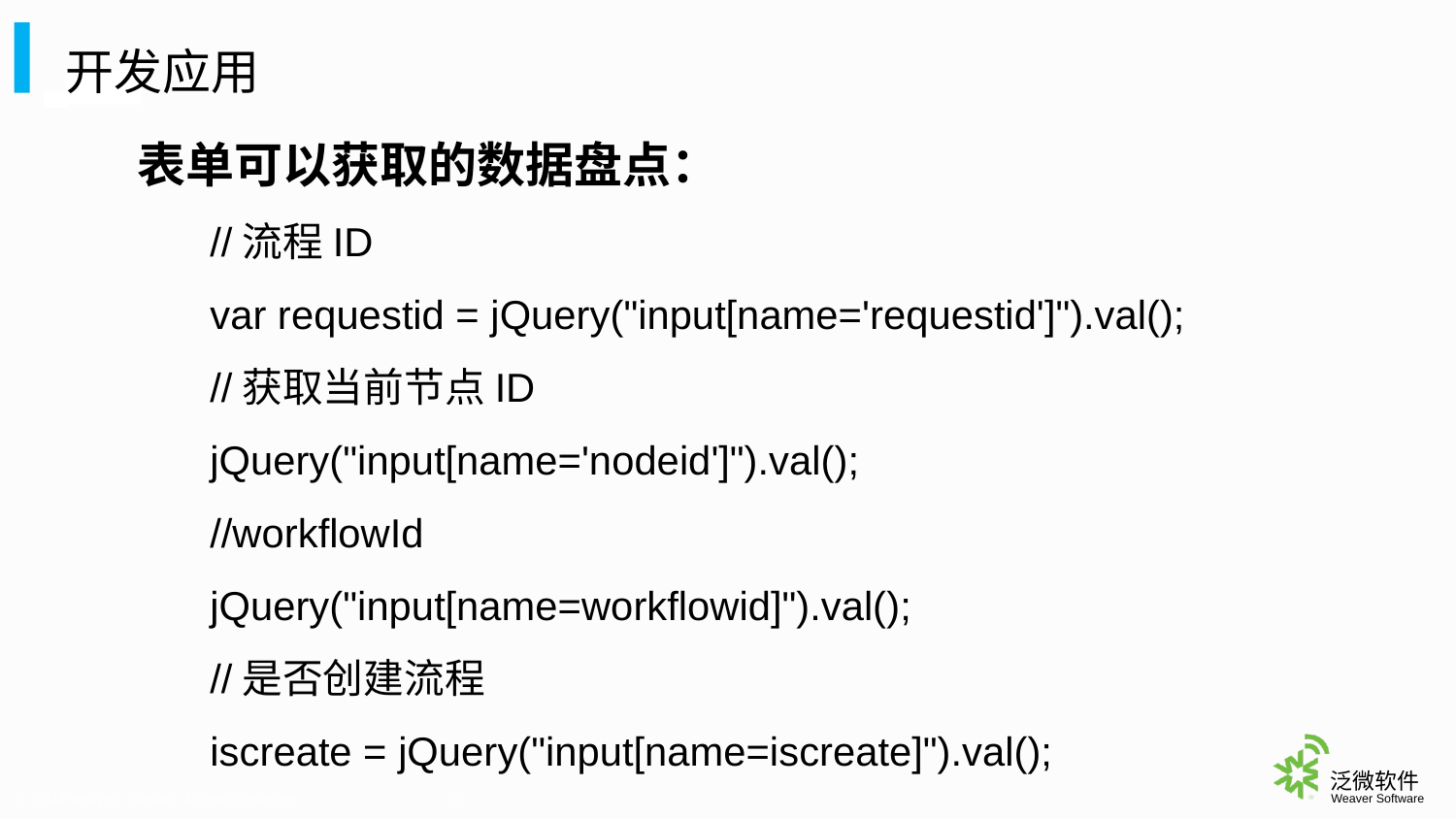

开发应用
表单可以获取的数据盘点：
//流程ID
var requestid = jQuery("input[name='requestid']").val();
//获取当前节点ID
jQuery("input[name='nodeid']").val();
//workflowId
jQuery("input[name=workflowid]").val();
//是否创建流程
iscreate = jQuery("input[name=iscreate]").val();